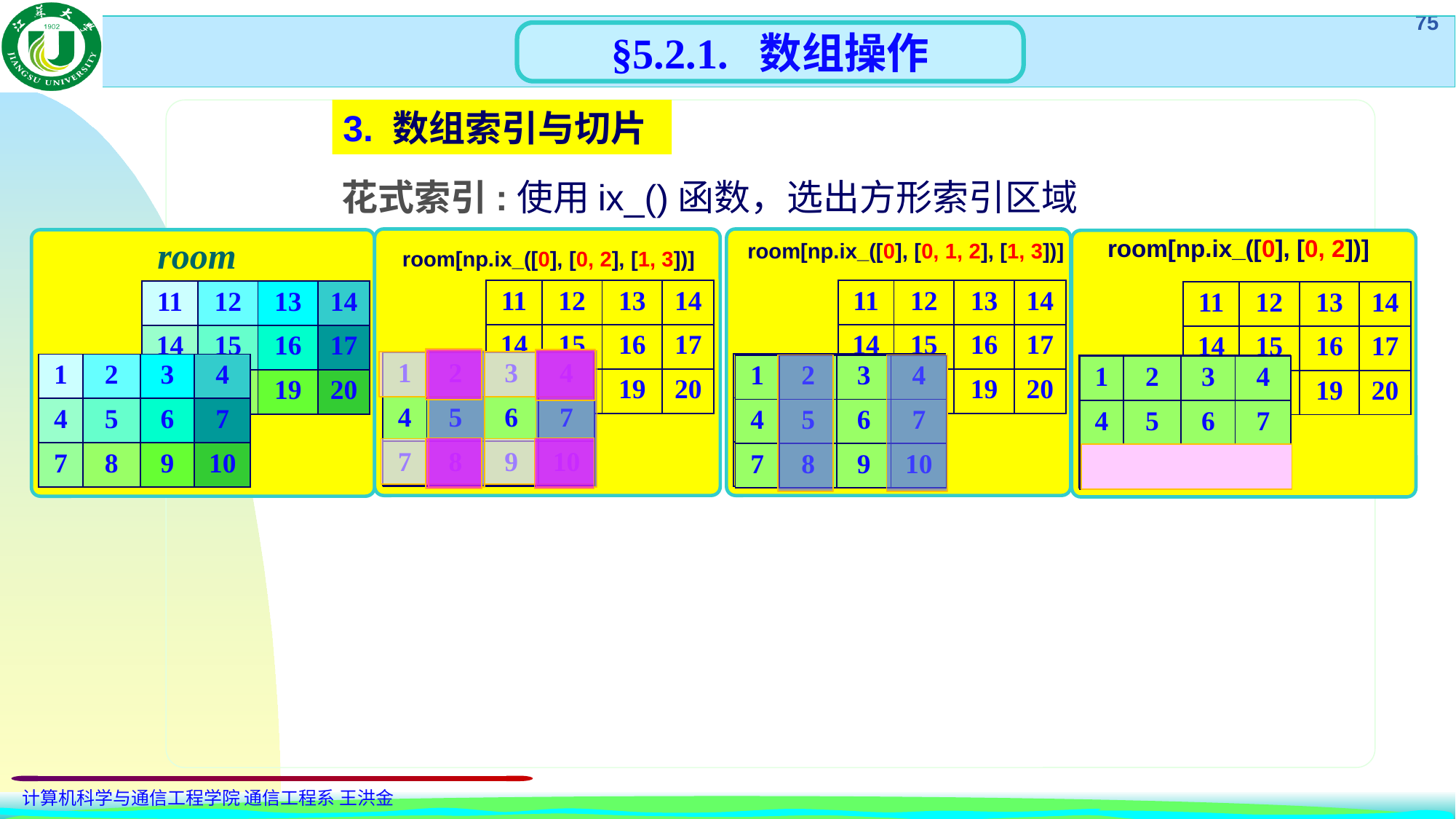

§5.2.1.  数组操作
3. 数组索引与切片
花式索引:使用ix_()函数，选出方形索引区域

room
room[np.ix_([0], [0, 2], [1, 3])]
room[np.ix_([0], [0, 2])]
room[np.ix_([0], [0, 1, 2], [1, 3])]
| 11 | 12 | 13 | 14 |
| --- | --- | --- | --- |
| 14 | 15 | 16 | 17 |
| 19 | 18 | 19 | 20 |
| 11 | 12 | 13 | 14 |
| --- | --- | --- | --- |
| 14 | 15 | 16 | 17 |
| 19 | 18 | 19 | 20 |
| 11 | 12 | 13 | 14 |
| --- | --- | --- | --- |
| 14 | 15 | 16 | 17 |
| 19 | 18 | 19 | 20 |
| 11 | 12 | 13 | 14 |
| --- | --- | --- | --- |
| 14 | 15 | 16 | 17 |
| 19 | 18 | 19 | 20 |

| 1 | 2 | 3 | 4 |
| --- | --- | --- | --- |
| 4 | 5 | 6 | 7 |
| 7 | 8 | 9 | 10 |
| 1 | 2 | 3 | 4 |
| --- | --- | --- | --- |
| 4 | 5 | 6 | 7 |
| 7 | 8 | 9 | 10 |
| 1 | 2 | 3 | 4 |
| --- | --- | --- | --- |
| 4 | 5 | 6 | 7 |
| 7 | 8 | 9 | 10 |
| 1 | 2 | 3 | 4 |
| --- | --- | --- | --- |
| 4 | 5 | 6 | 7 |
| 7 | 8 | 9 | 10 |
| 1 | 2 | 3 | 4 |
| --- | --- | --- | --- |
| 4 | 5 | 6 | 7 |
| 7 | 8 | 9 | 10 |

| 1 | 2 | 3 | 4 |
| --- | --- | --- | --- |
| 4 | 5 | 6 | 7 |
| 7 | 8 | 9 | 10 |
| 1 | 2 | 3 | 4 |
| --- | --- | --- | --- |
| 4 | 5 | 6 | 7 |
| 7 | 8 | 9 | 10 |